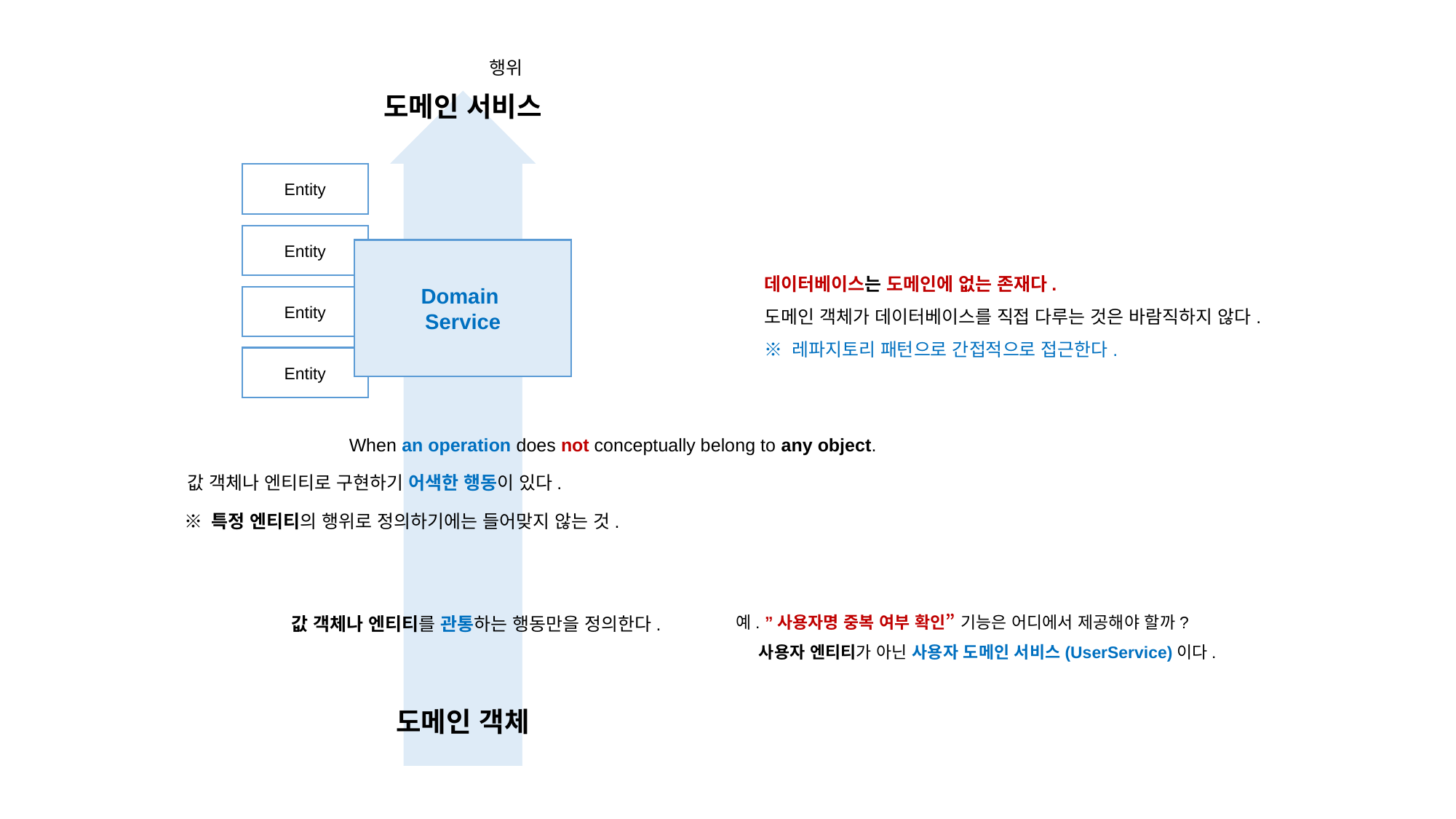

행위
도메인 서비스

Entity
Entity
Domain
Service
데이터베이스는 도메인에 없는 존재다.
도메인 객체가 데이터베이스를 직접 다루는 것은 바람직하지 않다.
※ 레파지토리 패턴으로 간접적으로 접근한다.
Entity
Entity
When an operation does not conceptually belong to any object.
값 객체나 엔티티로 구현하기 어색한 행동이 있다.
※ 특정 엔티티의 행위로 정의하기에는 들어맞지 않는 것.
값 객체나 엔티티를 관통하는 행동만을 정의한다.
예. ”사용자명 중복 여부 확인” 기능은 어디에서 제공해야 할까?
    사용자 엔티티가 아닌 사용자 도메인 서비스(UserService)이다.
도메인 객체